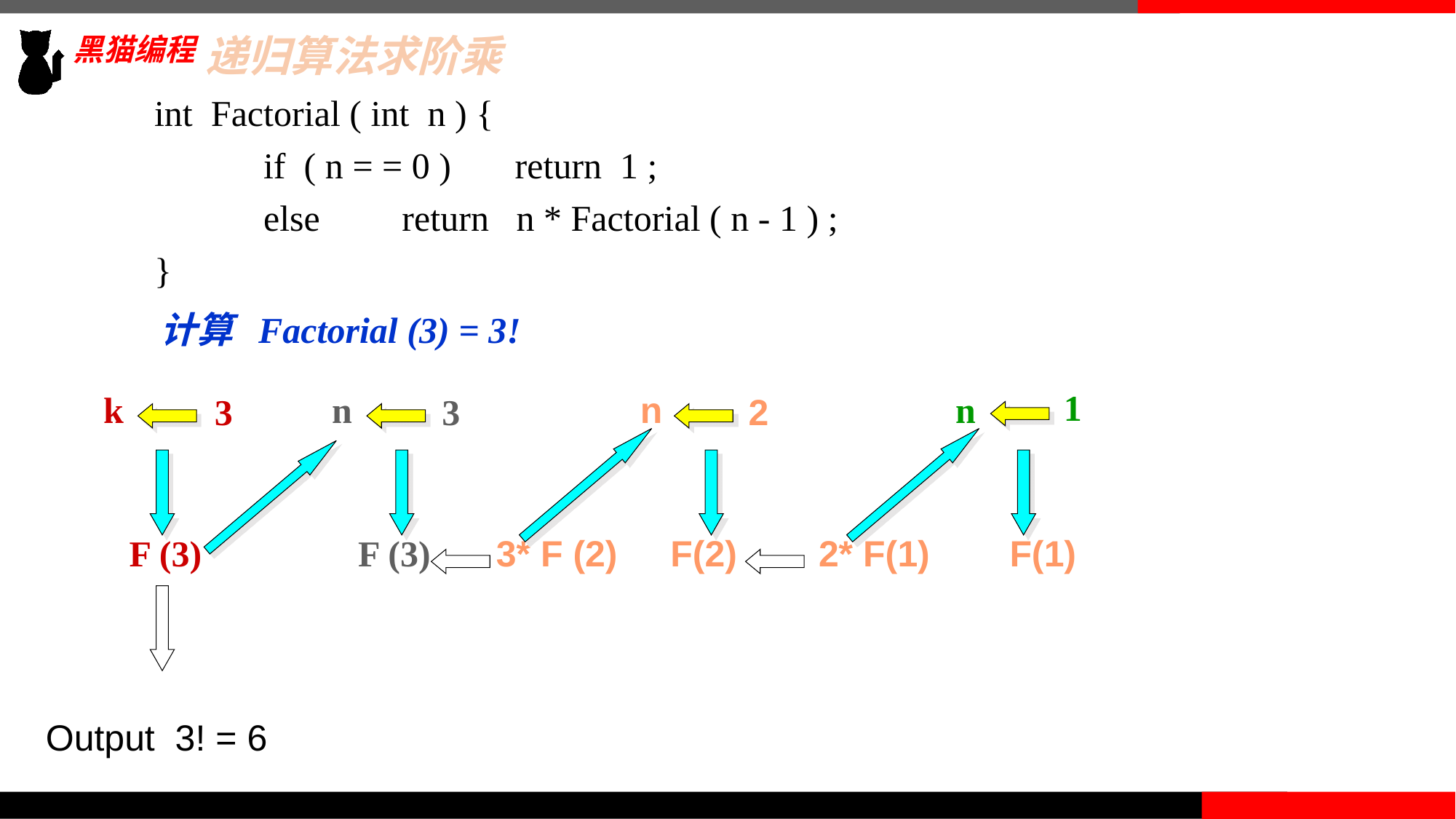

递归算法求阶乘

int  Factorial ( int  n ) {
	if  ( n = = 0 )       return  1 ;
   	else         return   n * Factorial ( n - 1 ) ;
}
计算  Factorial (3) = 3!
1
k
n
n
n
3
3
2

F (3)
F (3)
3* F (2)
F(2)
2* F(1)
F(1)

Output  3! = 6